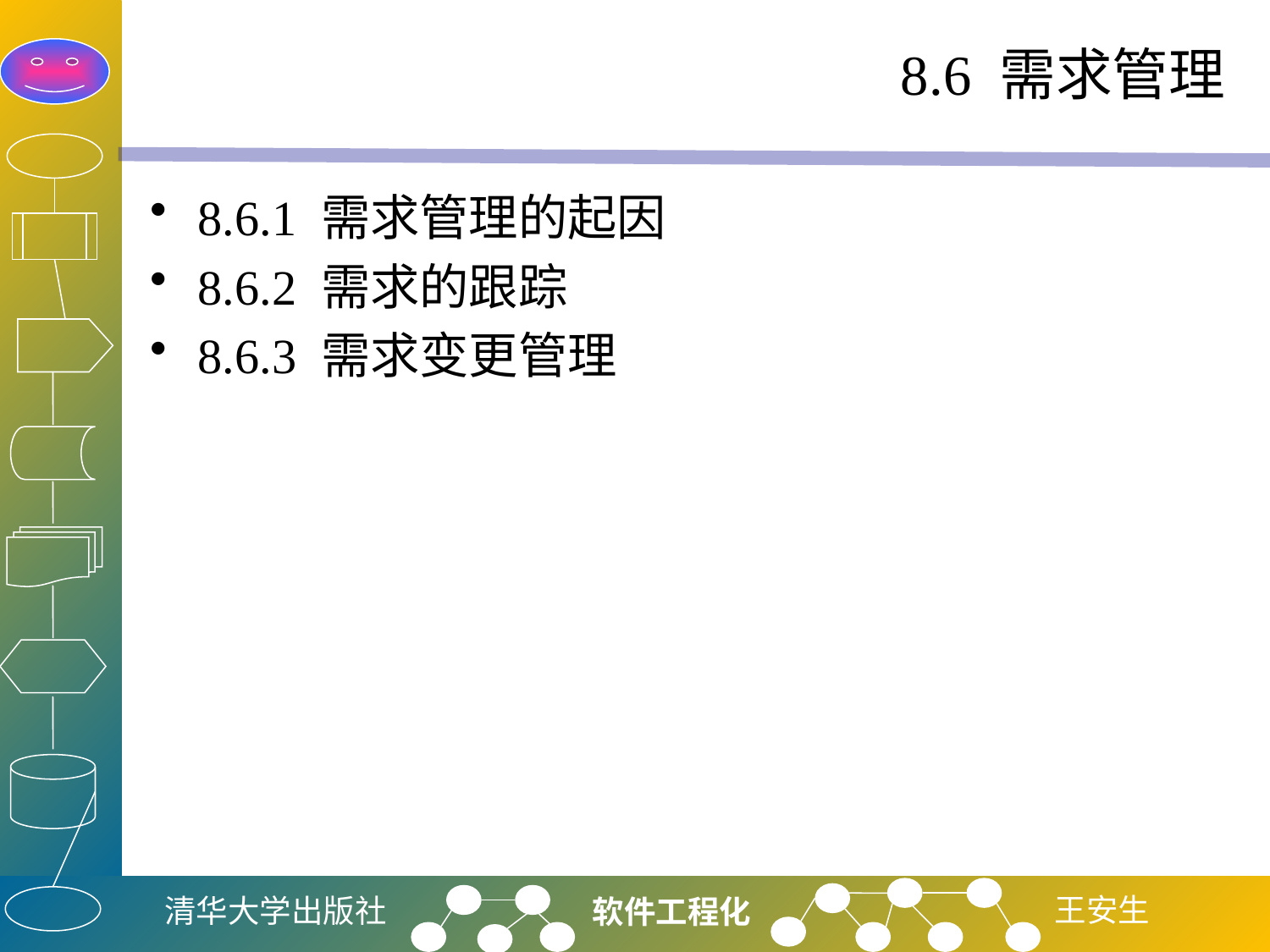

# 8.6 需求管理
8.6.1 需求管理的起因
8.6.2 需求的跟踪
8.6.3 需求变更管理